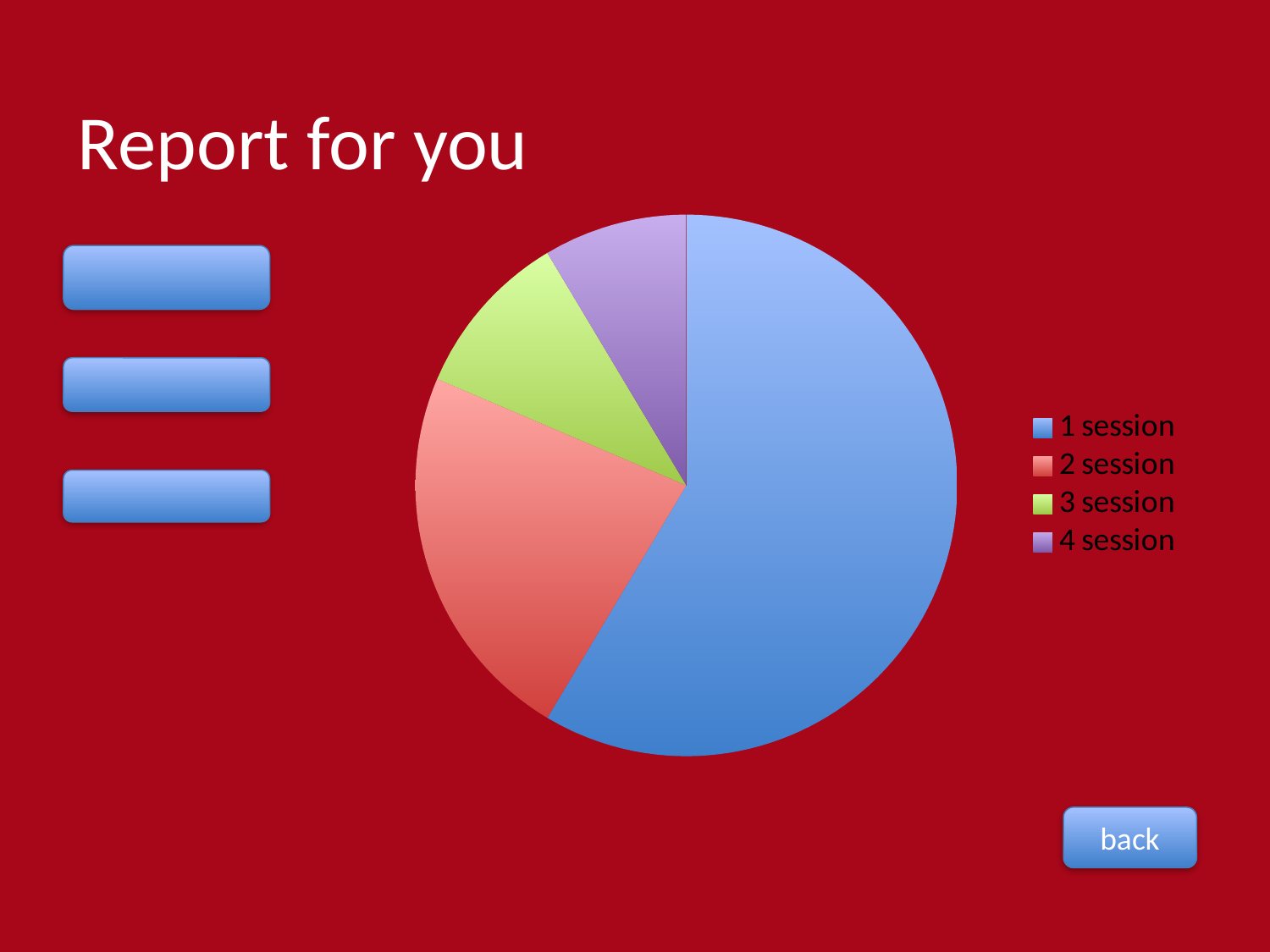

# Report for you

### Chart

| Category | 列1 |
|---|---|
| 1 session | 8.2 |
| 2 session | 3.2 |
| 3 session | 1.4 |
| 4 session | 1.2 |

back